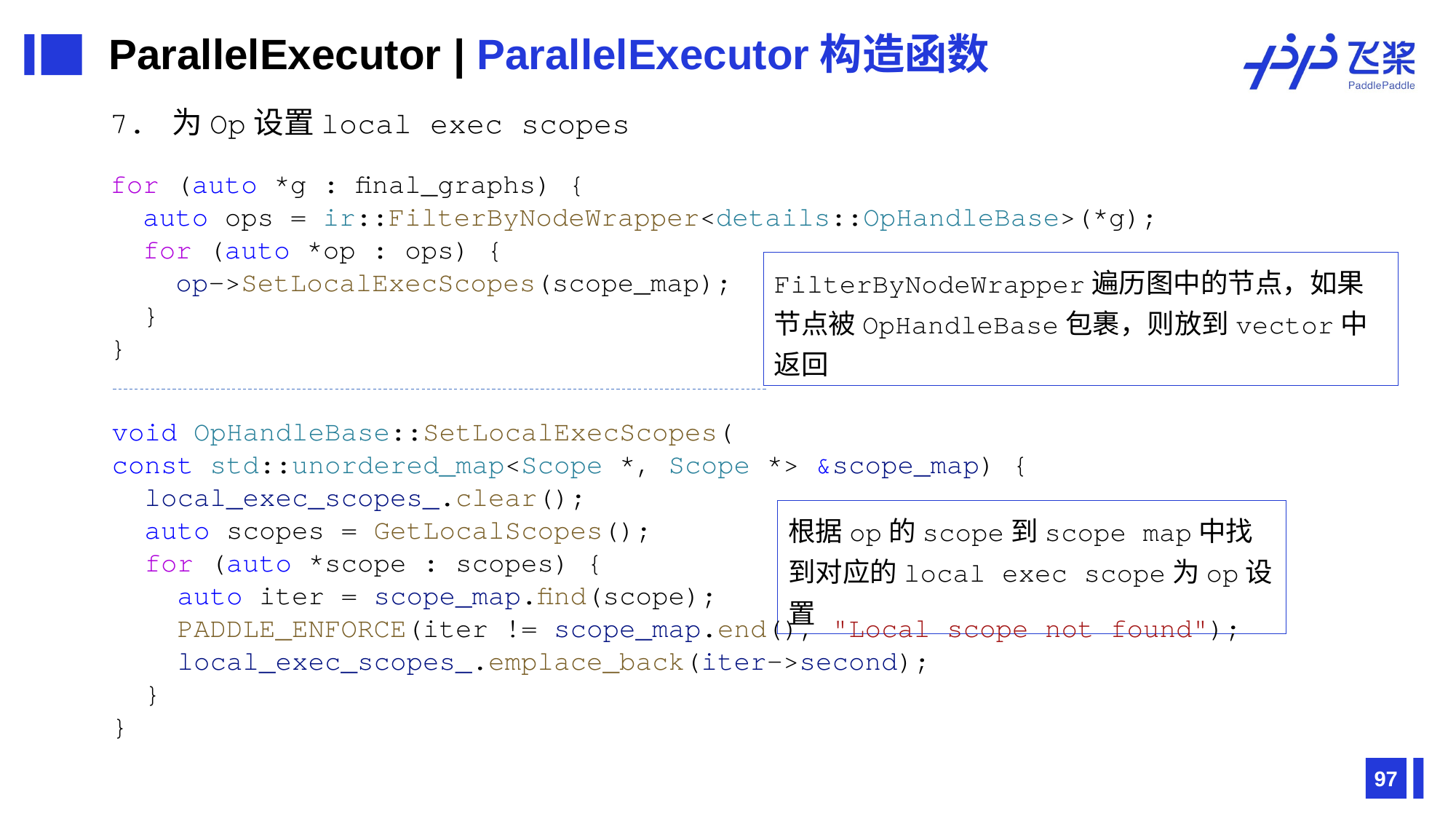

ParallelExecutor | ParallelExecutor构造函数
7. 为Op设置local exec scopes
for (auto *g : final_graphs) {
  auto ops = ir::FilterByNodeWrapper<details::OpHandleBase>(*g);
  for (auto *op : ops) {
    op->SetLocalExecScopes(scope_map);
  }
}
FilterByNodeWrapper遍历图中的节点，如果节点被OpHandleBase包裹，则放到vector中返回
void OpHandleBase::SetLocalExecScopes(
const std::unordered_map<Scope *, Scope *> &scope_map) {
  local_exec_scopes_.clear();
  auto scopes = GetLocalScopes();
  for (auto *scope : scopes) {
    auto iter = scope_map.find(scope);
    PADDLE_ENFORCE(iter != scope_map.end(), "Local scope not found");
    local_exec_scopes_.emplace_back(iter->second);
  }
}
根据op的scope到scope map中找到对应的local exec scope为op设置
97